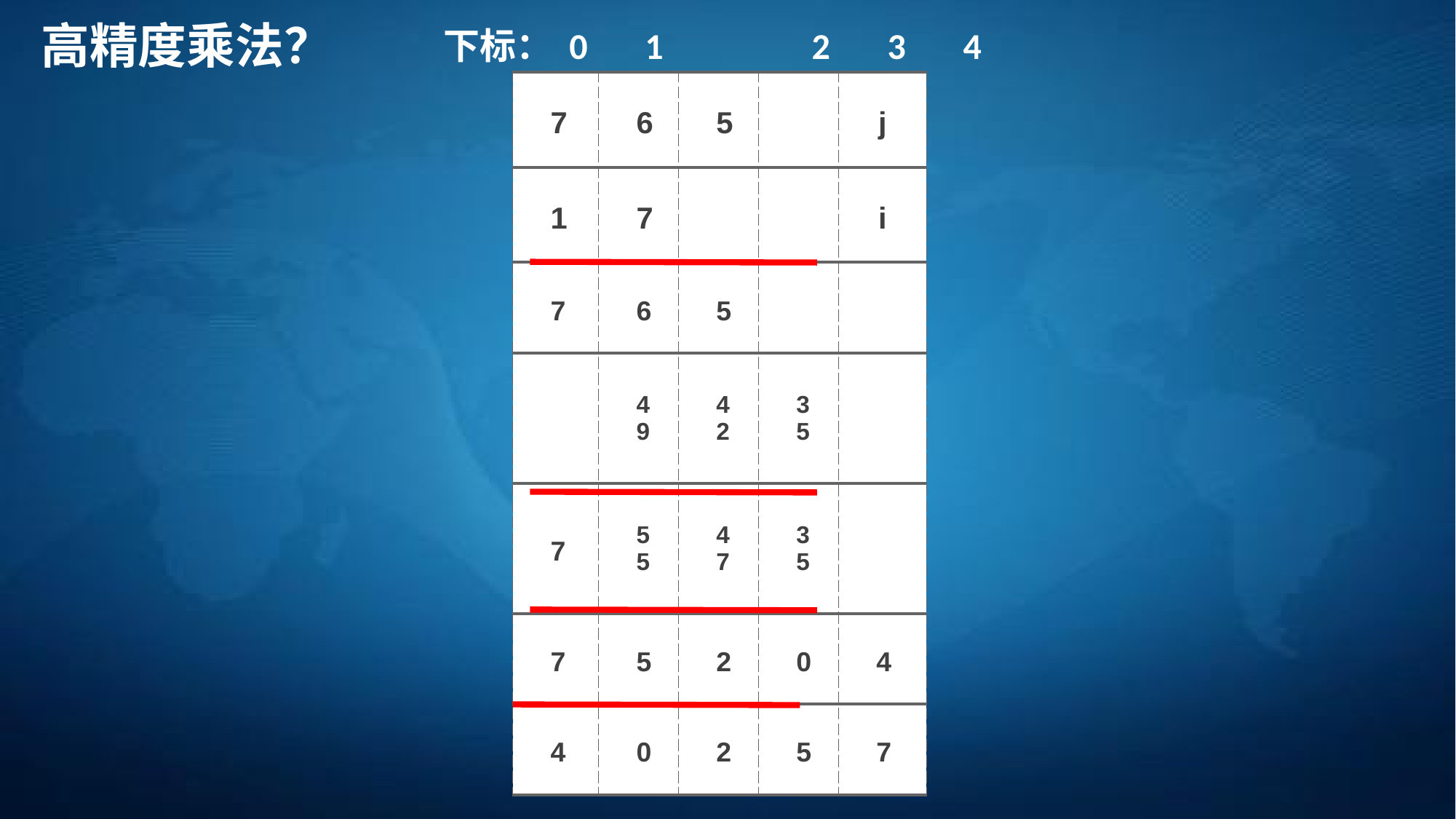

高精度乘法？
下标： 0       1	     2       3       4
| 7 | 6 | 5 |  | j |
| --- | --- | --- | --- | --- |
| 1 | 7 |  |  | i |
| 7 | 6 | 5 |  |  |
|  | 49 | 42 | 35 |  |
| 7 | 55 | 47 | 35 |  |
| 7 | 5 | 2 | 0 | 4 |
| 4 | 0 | 2 | 5 | 7 |